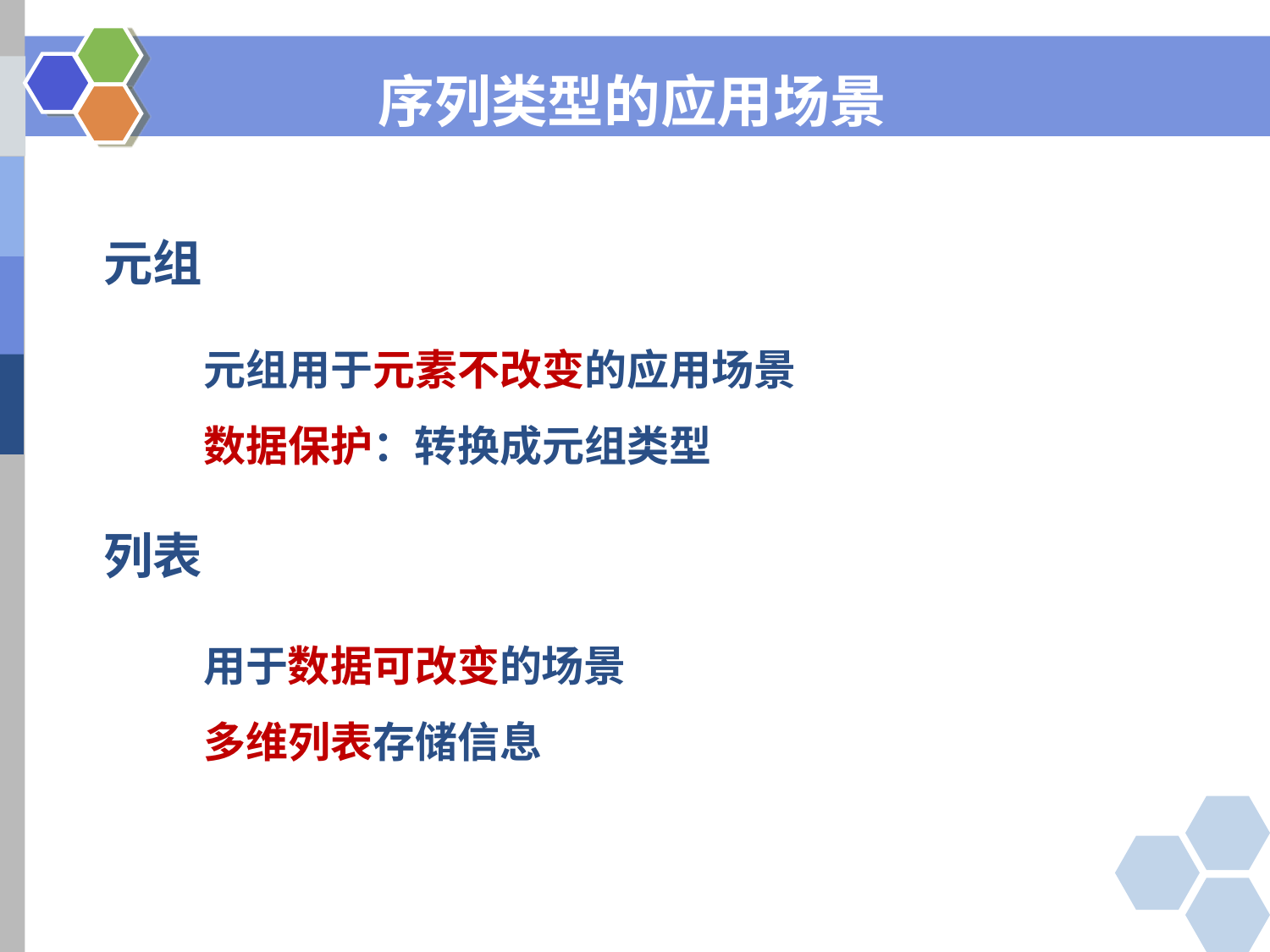

序列类型的应用场景

元组
元组用于元素不改变的应用场景
数据保护：转换成元组类型

列表
用于数据可改变的场景
多维列表存储信息